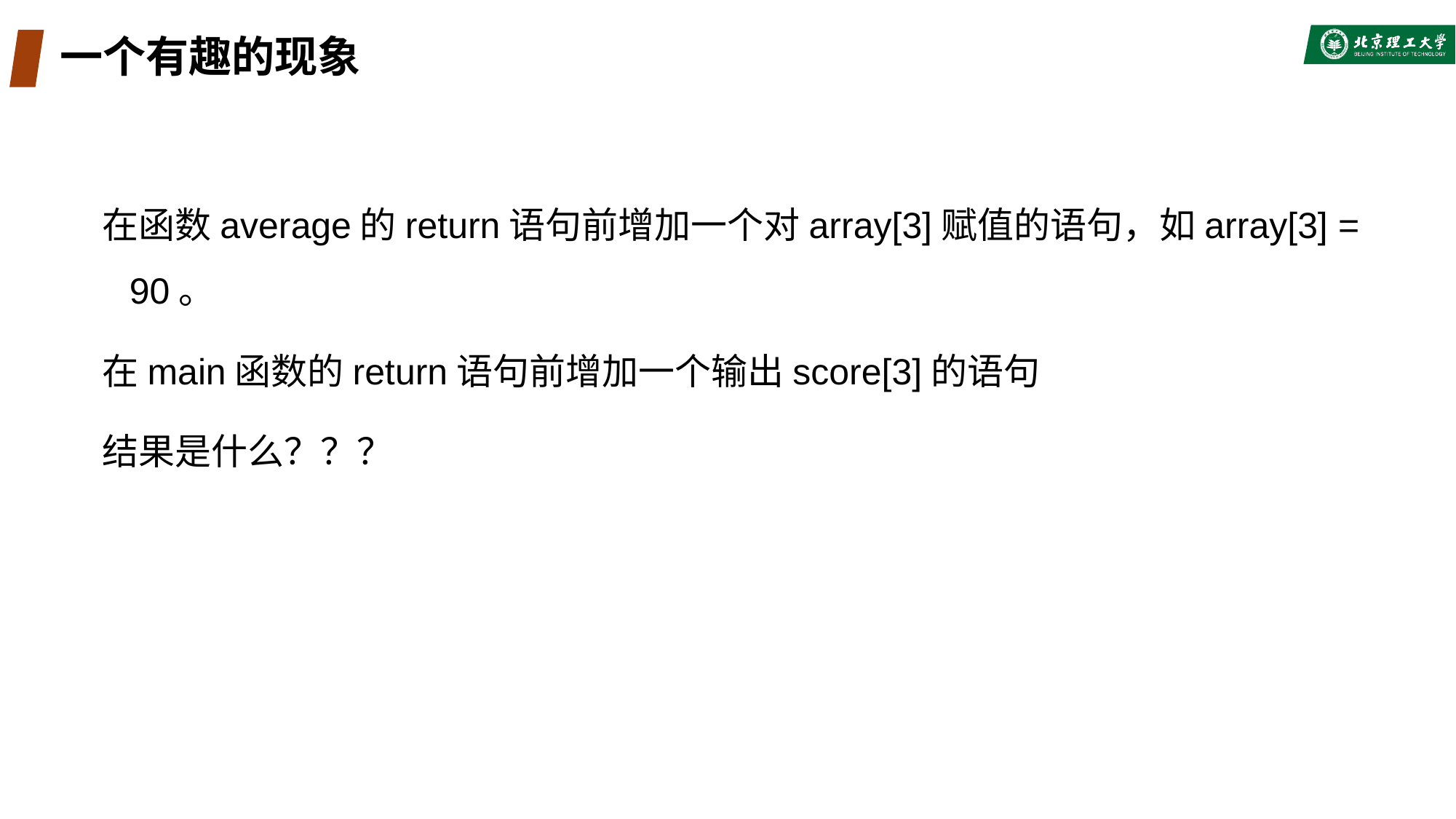

# 一个有趣的现象
在函数average的return语句前增加一个对array[3]赋值的语句，如array[3] = 90。
在main函数的return语句前增加一个输出score[3]的语句
结果是什么？？？